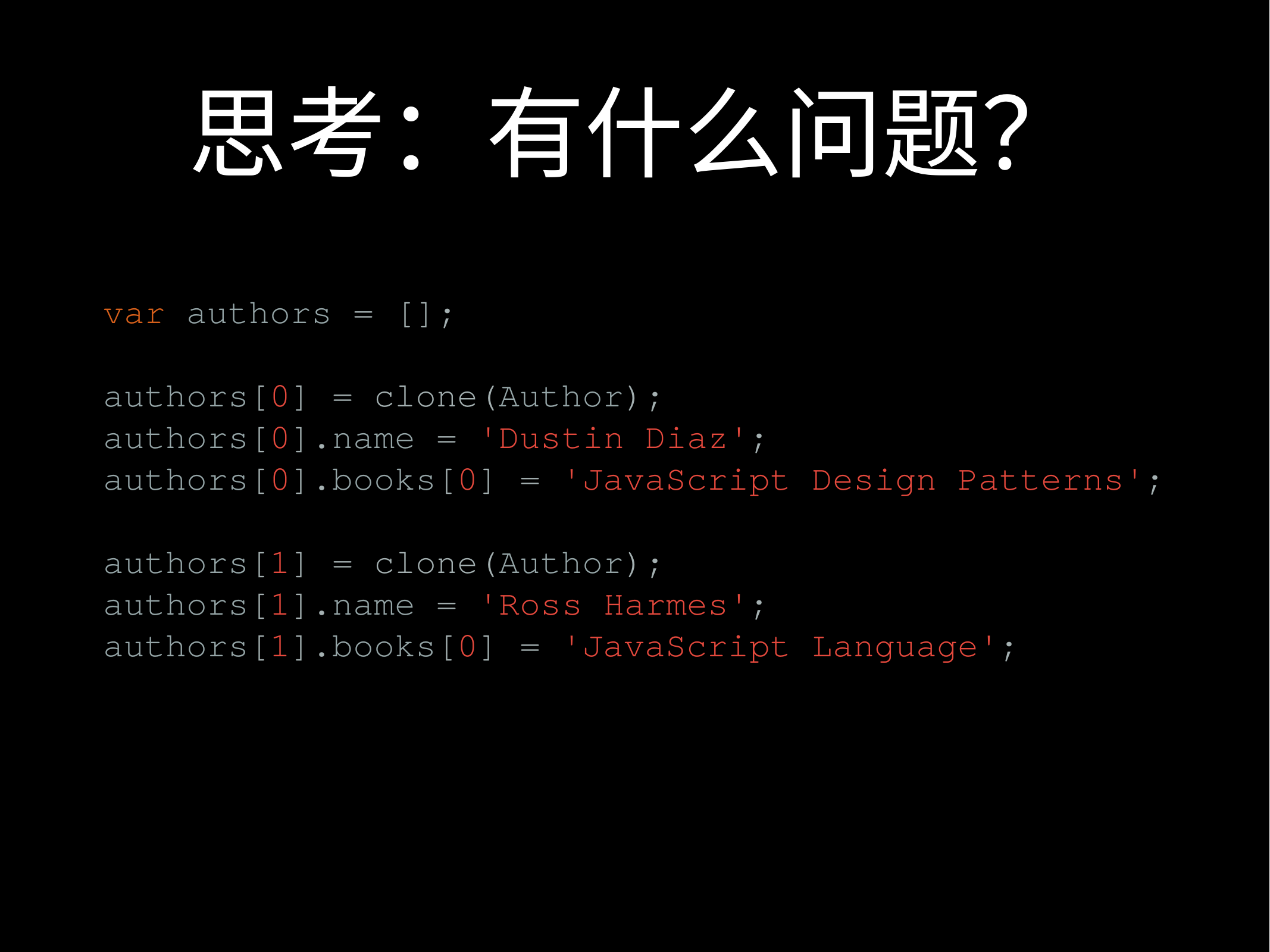

# 思考：有什么问题？
var authors = [];

authors[0] = clone(Author);
authors[0].name = 'Dustin Diaz';
authors[0].books[0] = 'JavaScript Design Patterns';

authors[1] = clone(Author);
authors[1].name = 'Ross Harmes';
authors[1].books[0] = 'JavaScript Language';